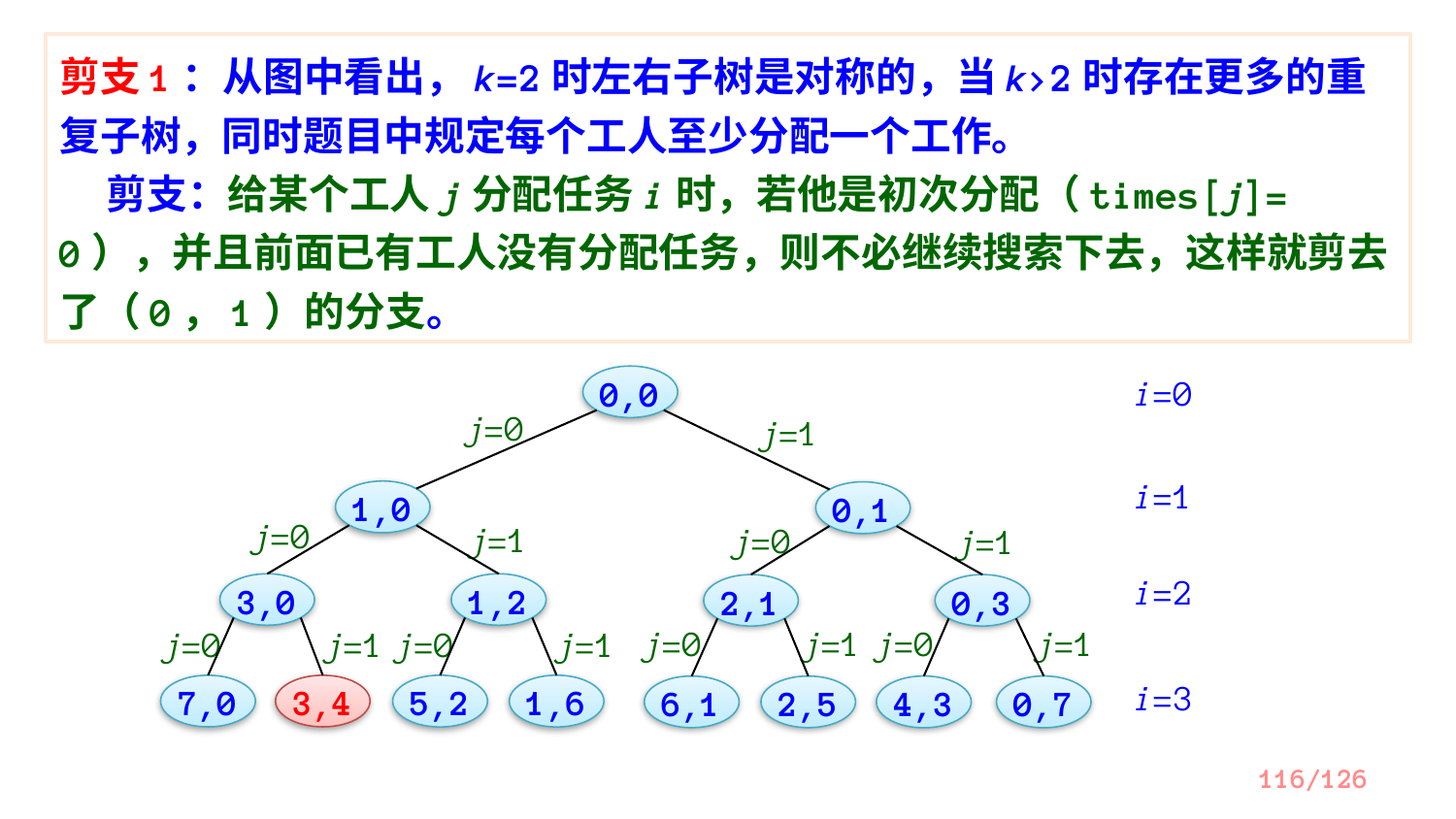

剪支1：从图中看出，k=2时左右子树是对称的，当k>2时存在更多的重复子树，同时题目中规定每个工人至少分配一个工作。
    剪支：给某个工人j分配任务i时，若他是初次分配（times[j]=0），并且前面已有工人没有分配任务，则不必继续搜索下去，这样就剪去了（0，1）的分支。
0,0
i=0
j=0

j=1
0,1
j=0
j=1

2,1
0,3

j=0
j=1
j=0
j=1
6,1
2,5
4,3
0,7
i=1
1,0
j=0
j=1

i=2
3,0
1,2

j=0
j=1
j=0
j=1
7,0
3,4
5,2
1,6
i=3
116/126